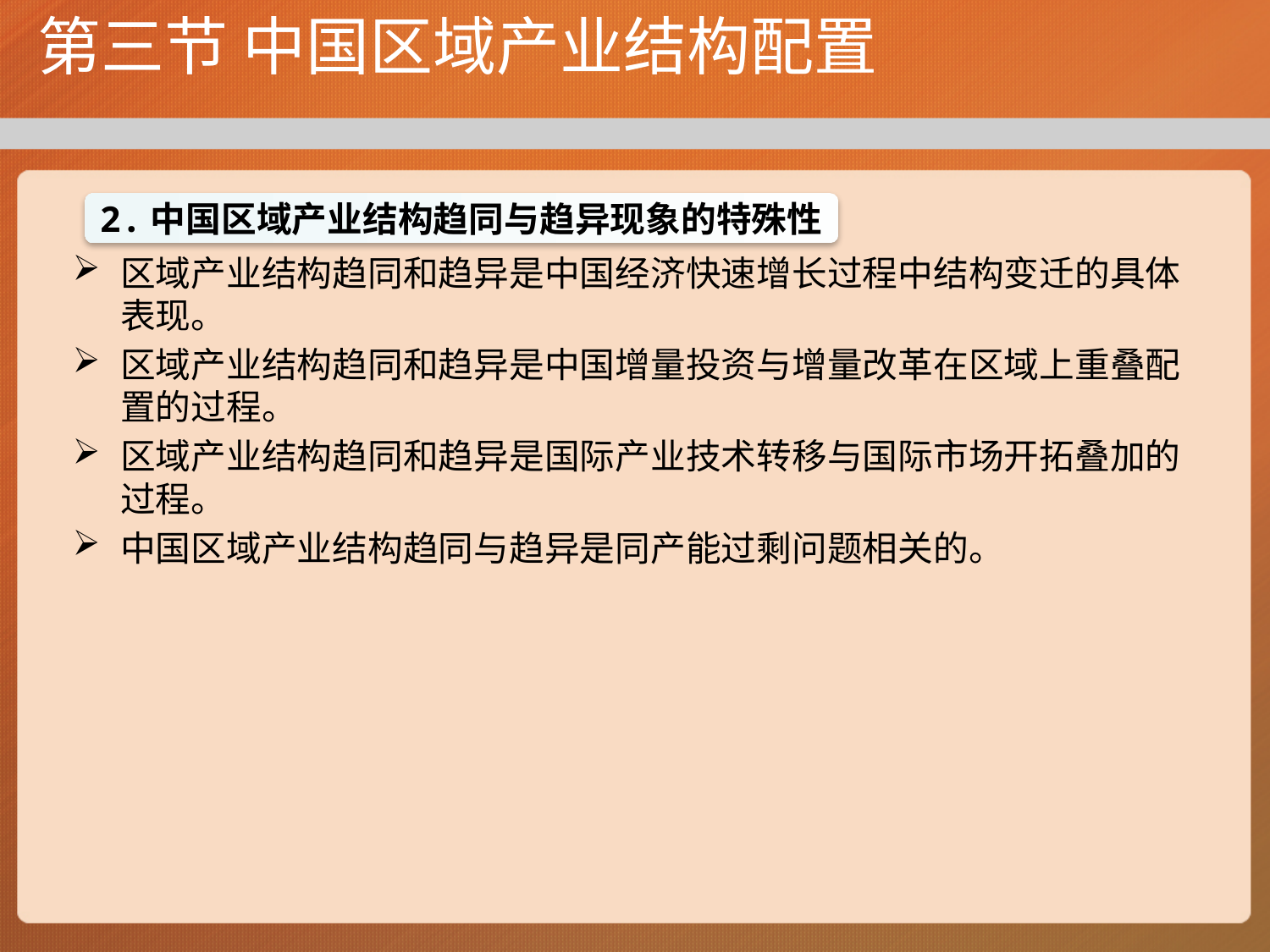

# 第三节 中国区域产业结构配置
2.中国区域产业结构趋同与趋异现象的特殊性

区域产业结构趋同和趋异是中国经济快速增长过程中结构变迁的具体表现。
区域产业结构趋同和趋异是中国增量投资与增量改革在区域上重叠配置的过程。
区域产业结构趋同和趋异是国际产业技术转移与国际市场开拓叠加的过程。
中国区域产业结构趋同与趋异是同产能过剩问题相关的。